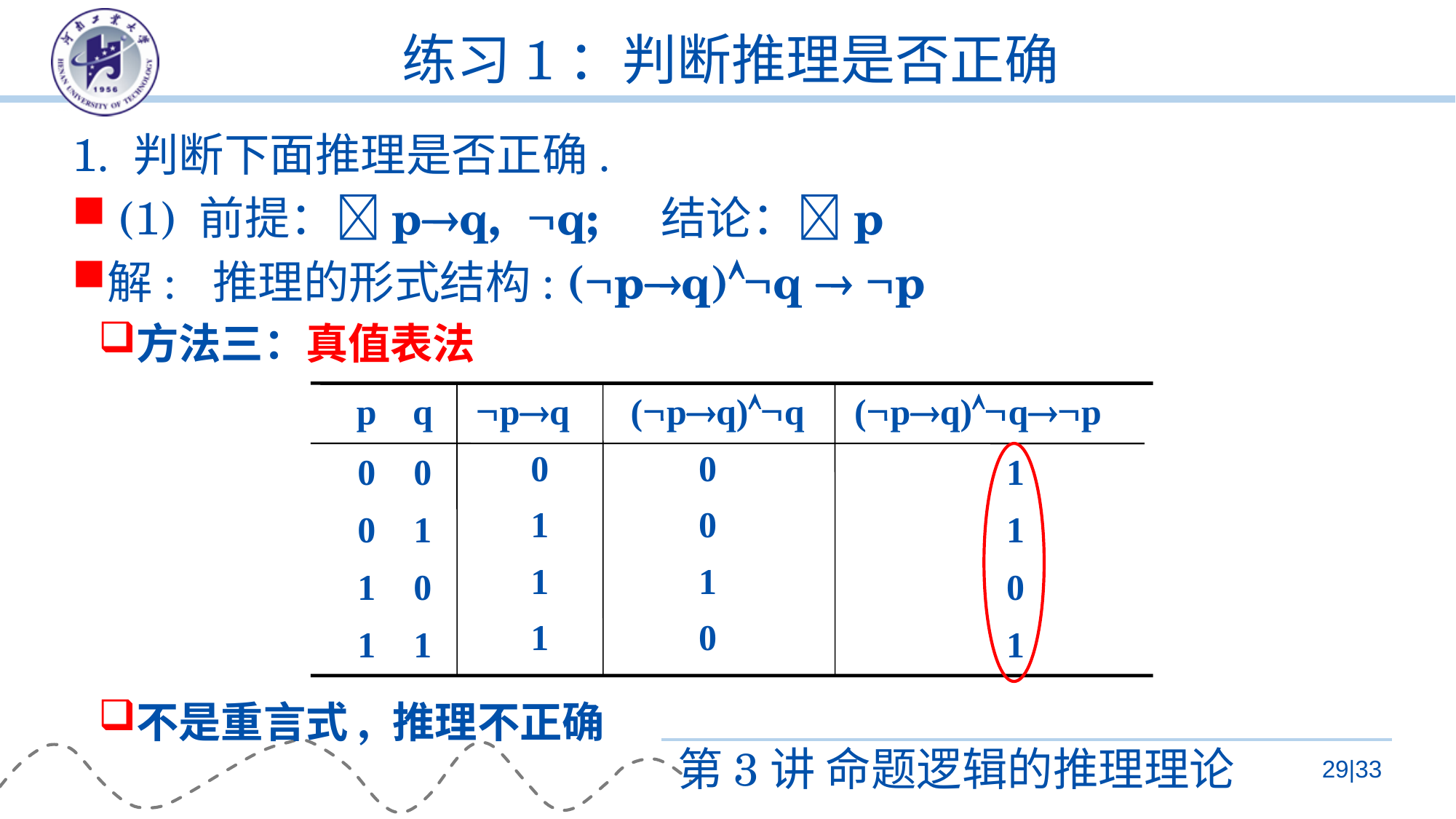

# 练习1：判断推理是否正确
1. 判断下面推理是否正确.
 (1) 前提：¬p→q,  ¬q;    结论：¬p
解:  推理的形式结构: (¬p→q)∧¬q → ¬p
方法三：真值表法

不是重言式, 推理不正确
p

q

¬p→q
      0
      1
      1
      1

(¬p→q)∧¬q
         0
         0
         1
         0

(¬p→q)∧¬q→¬p

0

0
1

0

1
1

1

0
0

1

1
1

第3讲 命题逻辑的推理理论
29|33